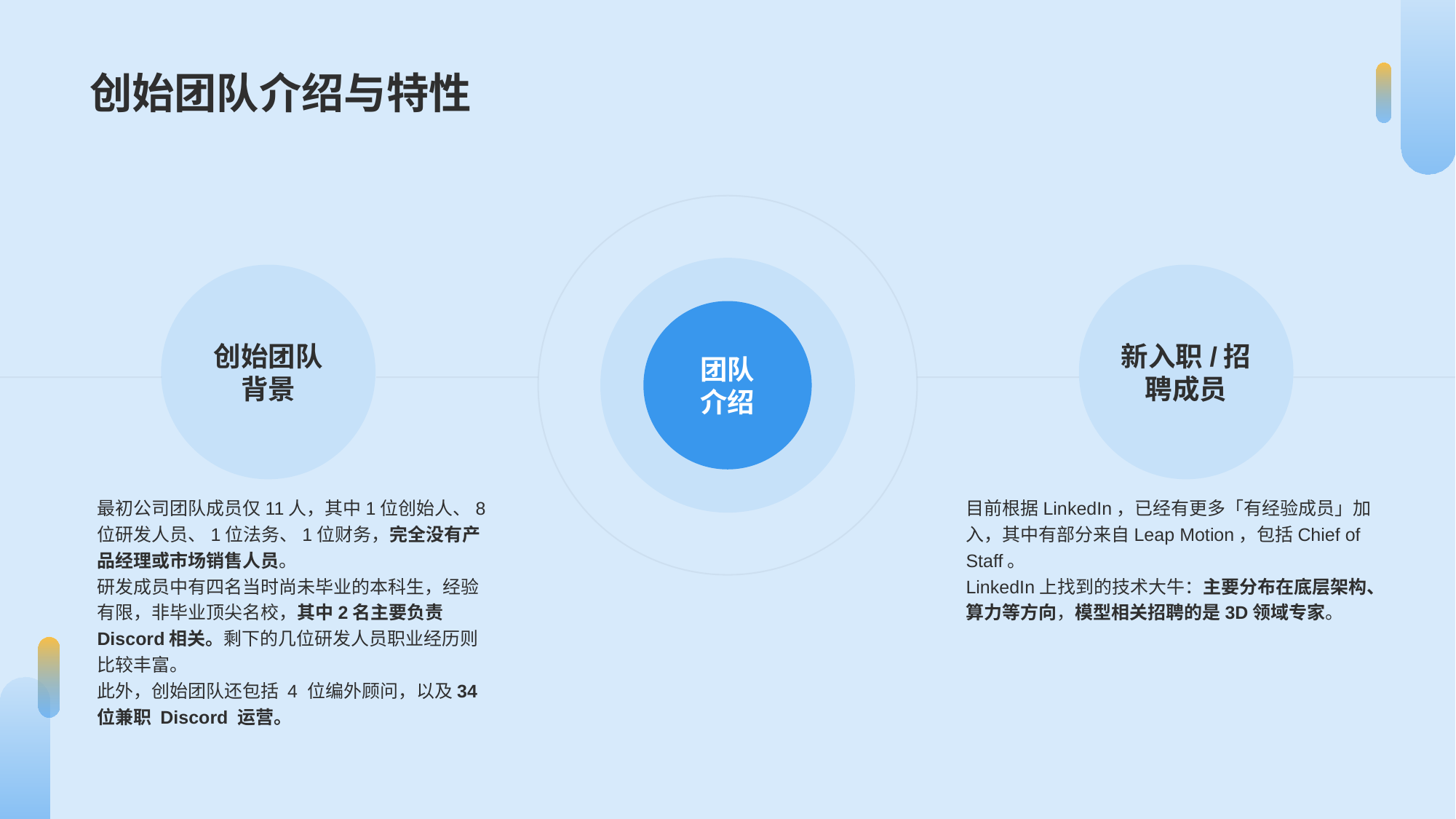

# 创始团队介绍与特性

创始团队背景

新入职/招聘成员
团队
介绍
最初公司团队成员仅11人，其中1位创始人、8位研发人员、1位法务、1位财务，完全没有产品经理或市场销售人员。
研发成员中有四名当时尚未毕业的本科生，经验有限，非毕业顶尖名校，其中2名主要负责Discord相关。剩下的几位研发人员职业经历则比较丰富。
此外，创始团队还包括 4 位编外顾问，以及34位兼职 Discord 运营。
目前根据LinkedIn，已经有更多「有经验成员」加入，其中有部分来自Leap Motion，包括Chief of Staff。
LinkedIn上找到的技术大牛：主要分布在底层架构、算力等方向，模型相关招聘的是3D领域专家。